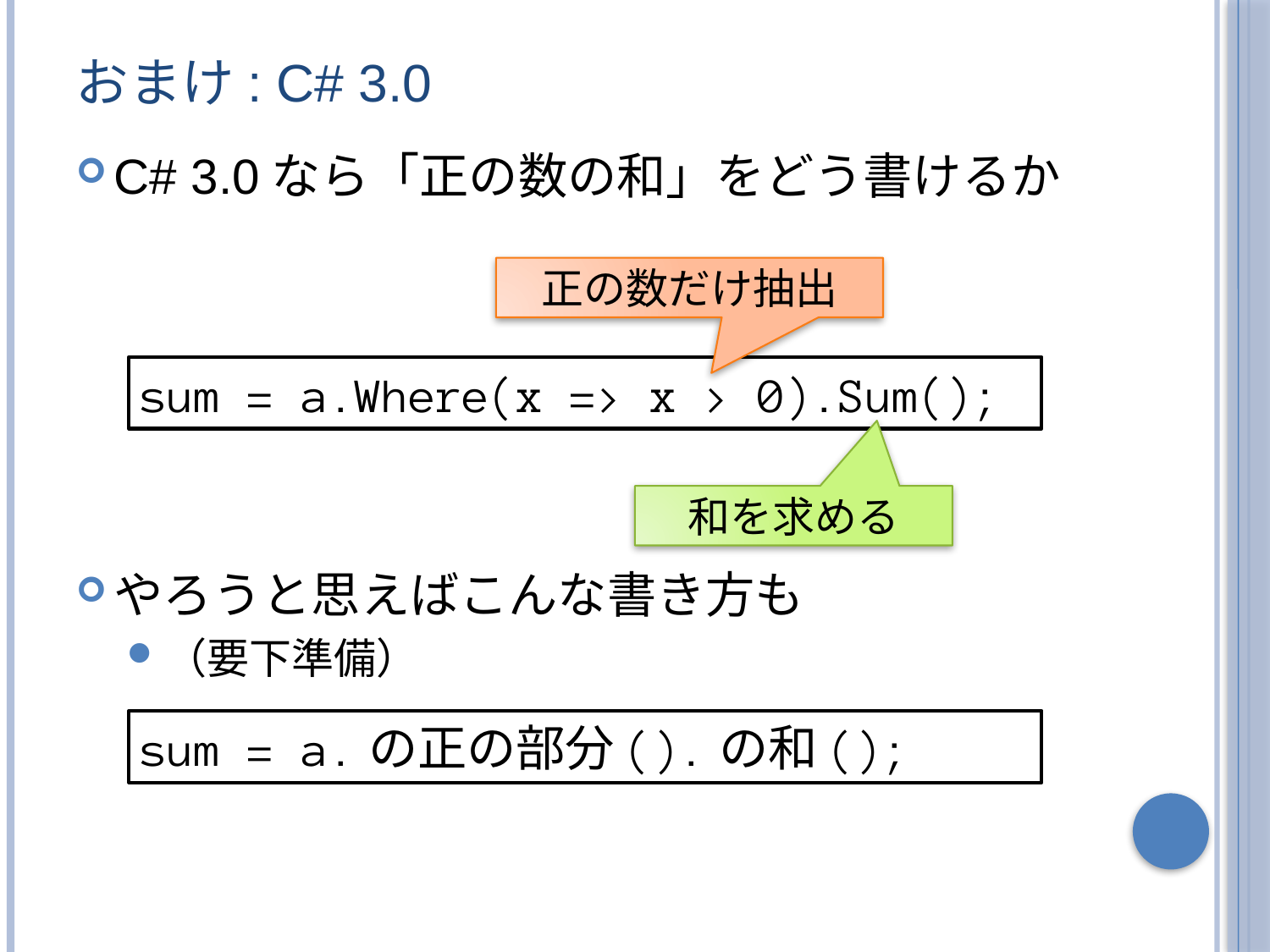

# おまけ: C# 3.0
C# 3.0なら「正の数の和」をどう書けるか

やろうと思えばこんな書き方も
（要下準備）
正の数だけ抽出
sum = a.Where(x => x > 0).Sum();
和を求める
sum = a.の正の部分().の和();